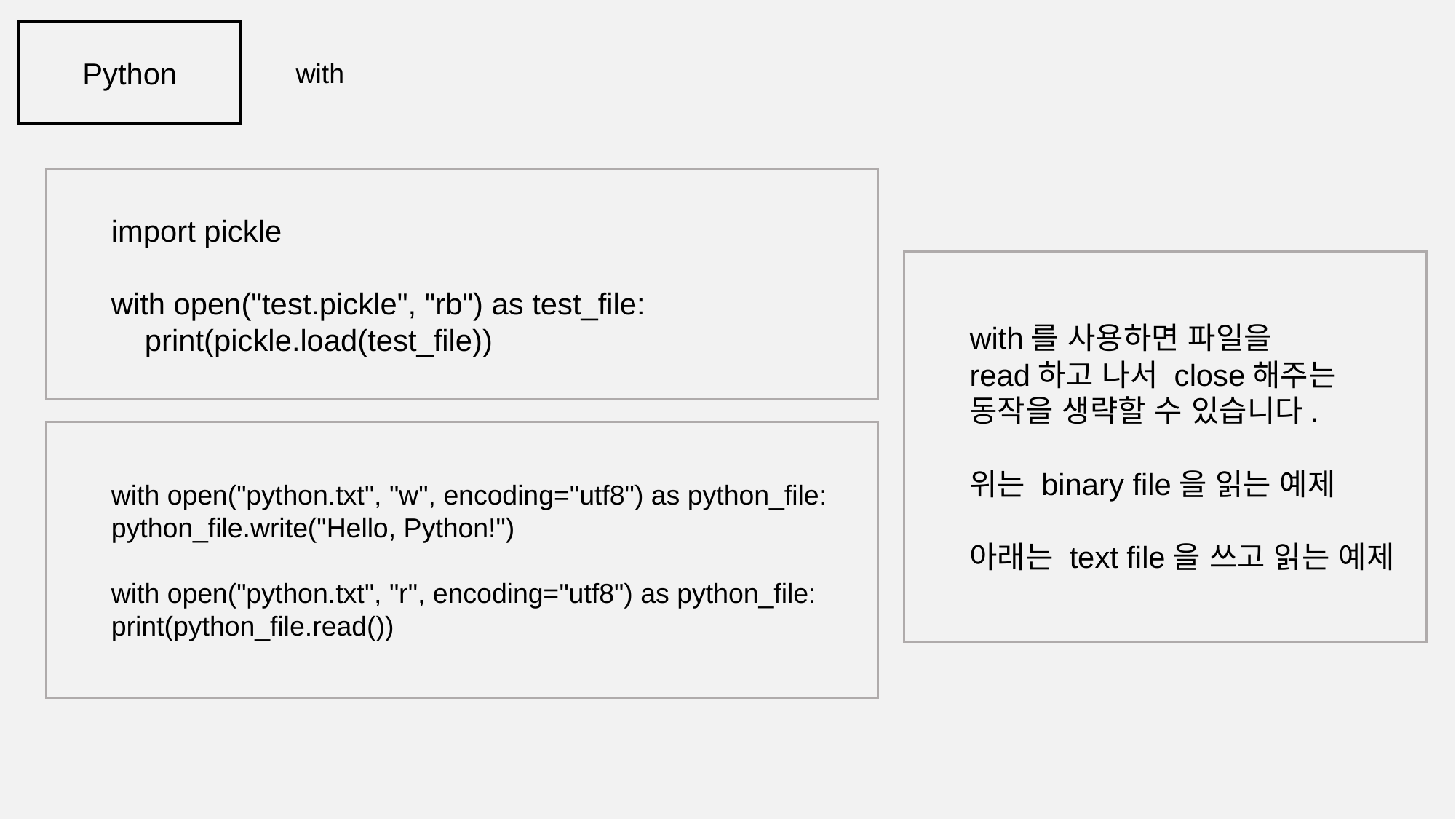

Python
with
import pickle

with open("test.pickle", "rb") as test_file:
    print(pickle.load(test_file))
with를 사용하면 파일을
read하고 나서 close해주는
동작을 생략할 수 있습니다.

위는 binary file을 읽는 예제

아래는 text file을 쓰고 읽는 예제
   '"
with open("python.txt", "w", encoding="utf8") as python_file:    python_file.write("Hello, Python!")

with open("python.txt", "r", encoding="utf8") as python_file:    print(python_file.read())